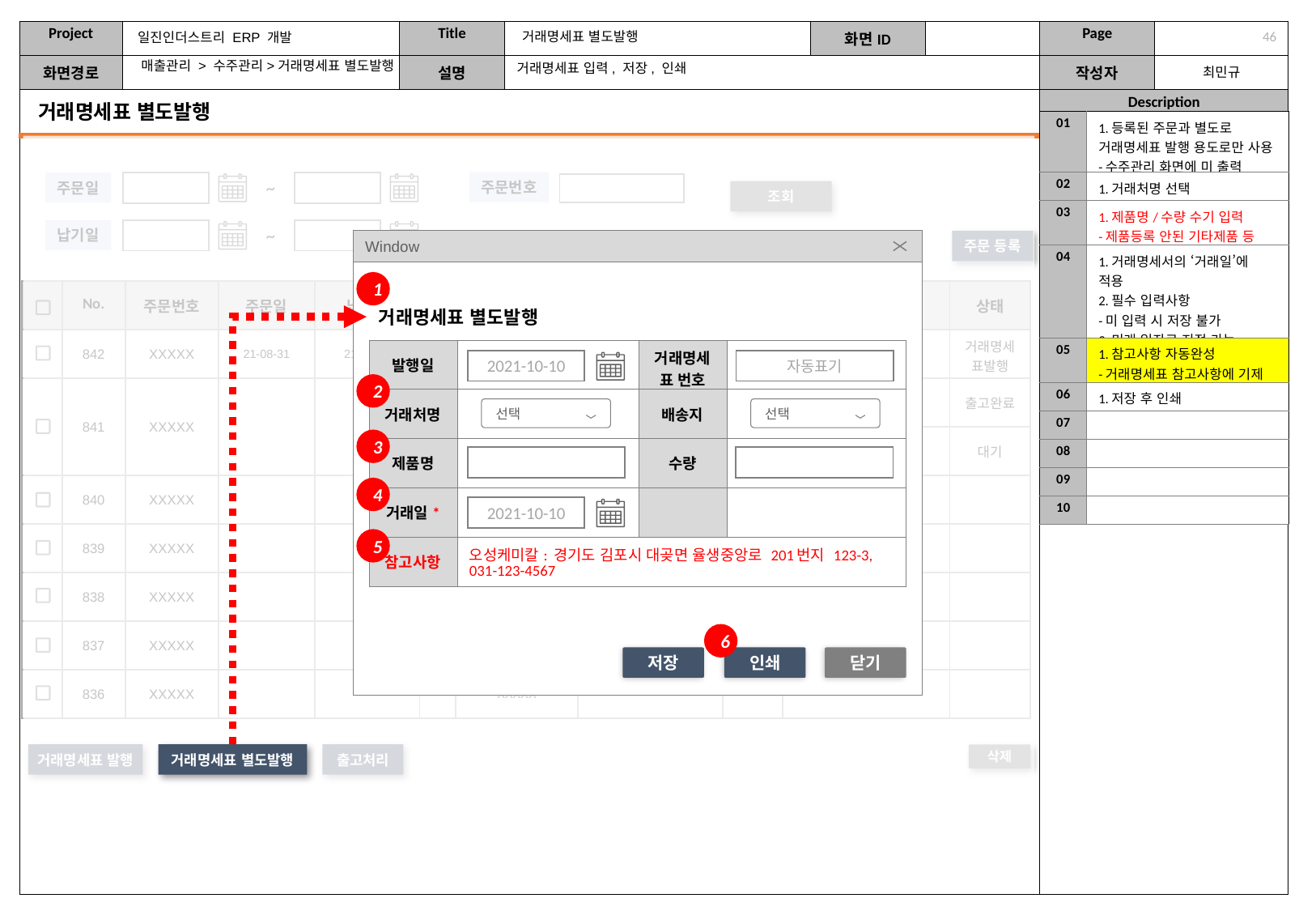

거래명세표 별도발행
일진인더스트리 ERP 개발
46
매출관리 > 수주관리>거래명세표 별도발행

거래명세표 입력, 저장, 인쇄
거래명세표 별도발행
| 01 | 1.등록된 주문과 별도로 거래명세표 발행 용도로만 사용 -수주관리 화면에 미 출력 |
| --- | --- |
| 02 | 1.거래처명 선택 |
| 03 | 1.제품명/수량 수기 입력 -제품등록 안된 기타제품 등 |
| 04 | 1.거래명세서의 ‘거래일’에 적용 2.필수 입력사항 -미 입력 시 저장 불가 3.미래 일자로 지정 가능 |
| 05 | 1.참고사항 자동완성 -거래명세표 참고사항에 기제 |
| 06 | 1.저장 후 인쇄 |
| 07 |  |
| 08 |  |
| 09 |  |
| 10 |  |

~
주문번호

주문일

조회
~

납기일

Window

주문 등록
1
|  | No. | 주문번호 | 주문일 | 납기일 | 오전 | 거래처명 | 제품명 | 수량 | 배송지 | 상태 |
| --- | --- | --- | --- | --- | --- | --- | --- | --- | --- | --- |
|  | 842 | XXXXX | 21-08-31 | 21-09-31 | O | 동원(진천) | PET 12/530/6000 외 | 100 | 진천공장 | 거래명세표발행 |
|  | 841 | XXXXX |  |  |  | XXXXX |  |  |  | 출고완료 |
|  |  |  |  |  |  |  |  |  |  | 대기 |
|  | 840 | XXXXX |  |  |  | XXXXX |  |  |  |  |
|  | 839 | XXXXX |  |  |  | XXXXX |  |  |  |  |
|  | 838 | XXXXX |  |  |  | XXXXX |  |  |  |  |
|  | 837 | XXXXX |  |  |  | XXXXX |  |  |  |  |
|  | 836 | XXXXX |  |  |  | XXXXX |  |  |  |  |
거래명세표 별도발행

| 발행일 |  | 거래명세표 번호 |  |
| --- | --- | --- | --- |
| 거래처명 |  | 배송지 |  |
| 제품명 |  | 수량 |  |
| 거래일\* |  |  |  |
| 참고사항 | 오성케미칼: 경기도 김포시 대곶면 율생중앙로 201번지 123-3, 031-123-4567 |  |  |

2021-10-10
자동표기

2
선택

선택

3

4

2021-10-10

5

6

저장
인쇄
닫기

거래명세표 발행
거래명세표 별도발행
출고처리
삭제